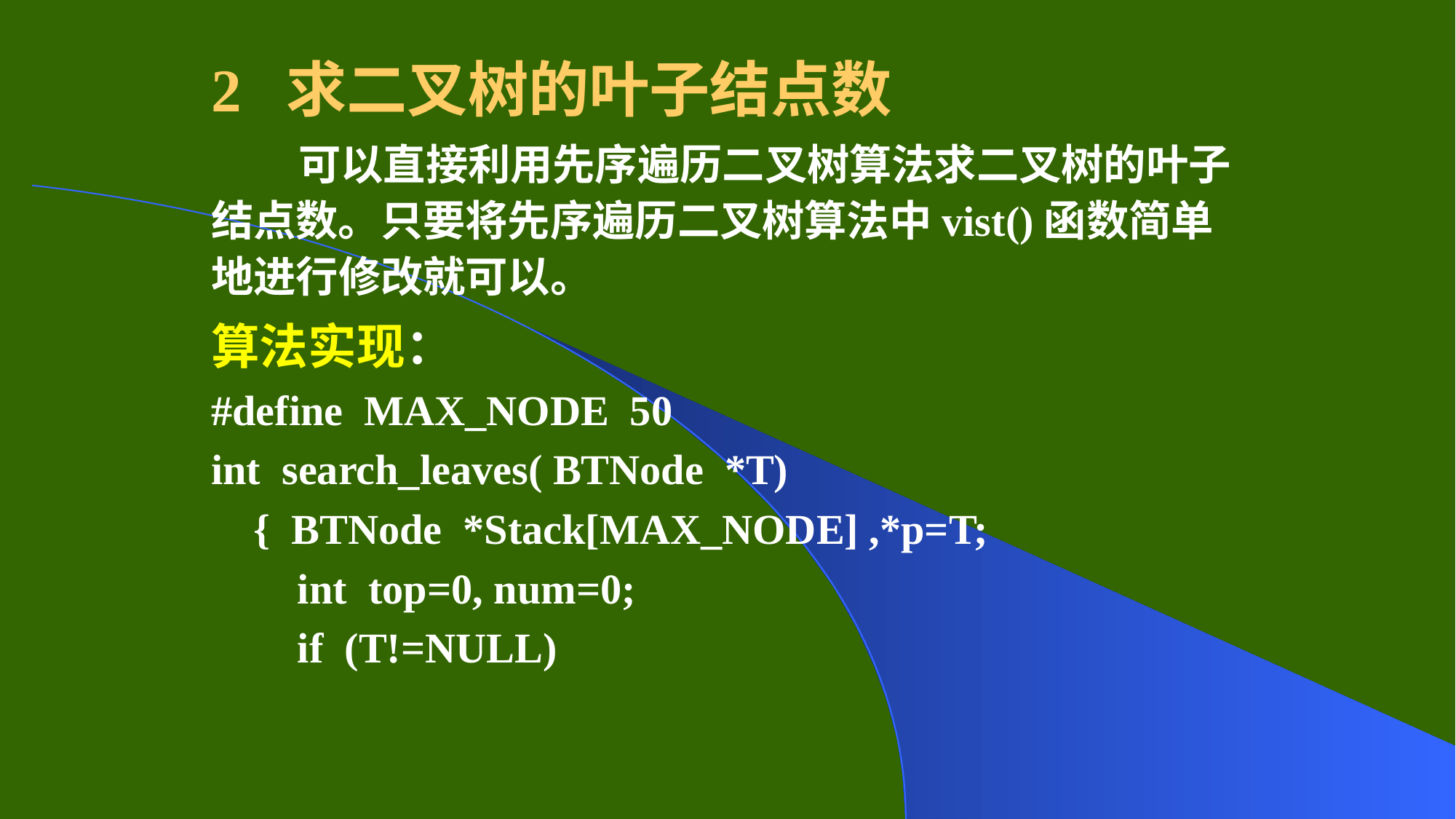

2  求二叉树的叶子结点数
        可以直接利用先序遍历二叉树算法求二叉树的叶子结点数。只要将先序遍历二叉树算法中vist()函数简单地进行修改就可以。
算法实现：
#define  MAX_NODE  50
int  search_leaves( BTNode  *T)
{  BTNode  *Stack[MAX_NODE] ,*p=T;
int  top=0, num=0;
if  (T!=NULL)